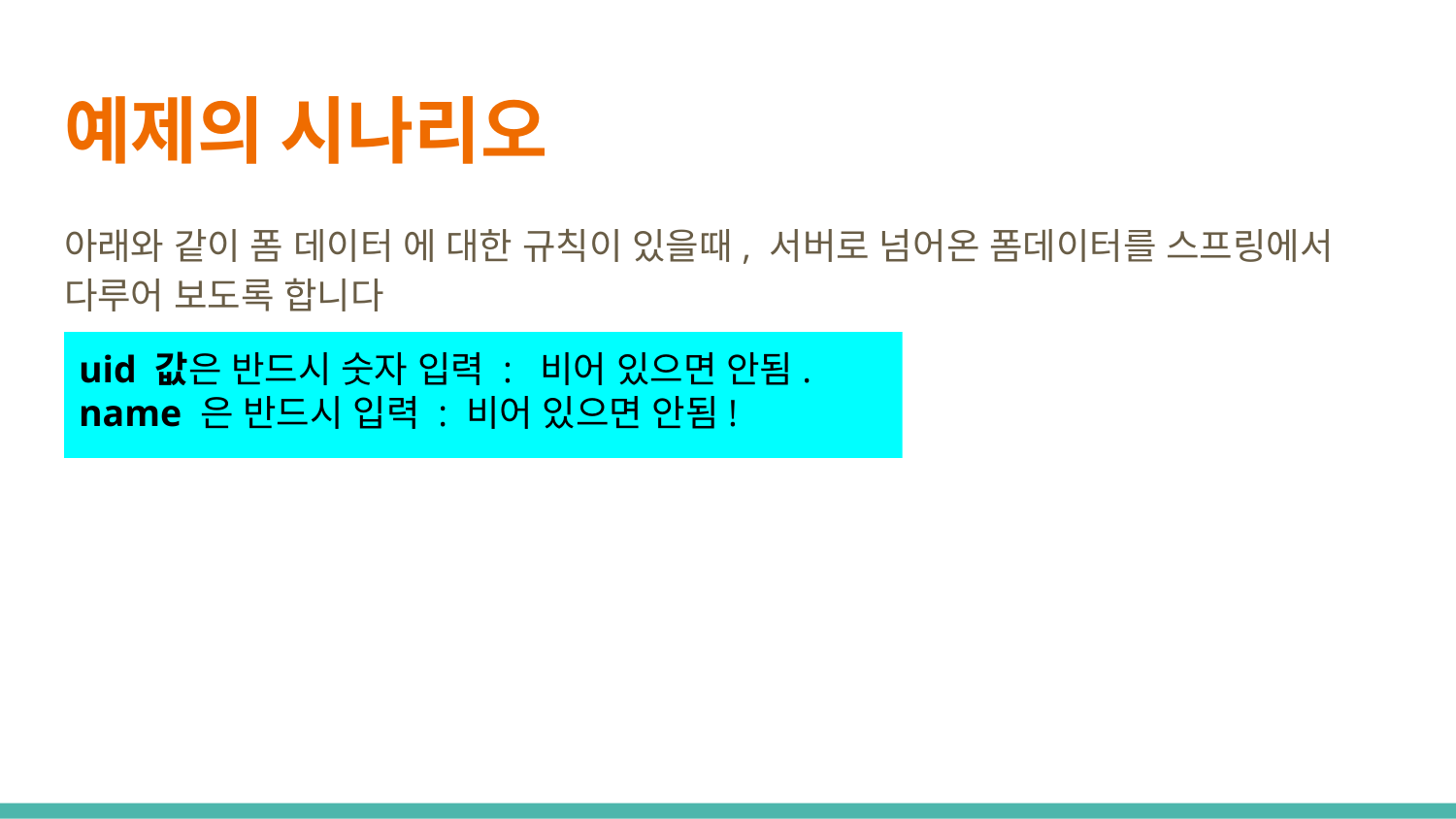

# 예제의 시나리오
아래와 같이 폼 데이터 에 대한 규칙이 있을때, 서버로 넘어온 폼데이터를 스프링에서 다루어 보도록 합니다
uid 값은 반드시 숫자 입력 :  비어 있으면 안됨.
name 은 반드시 입력 : 비어 있으면 안됨!